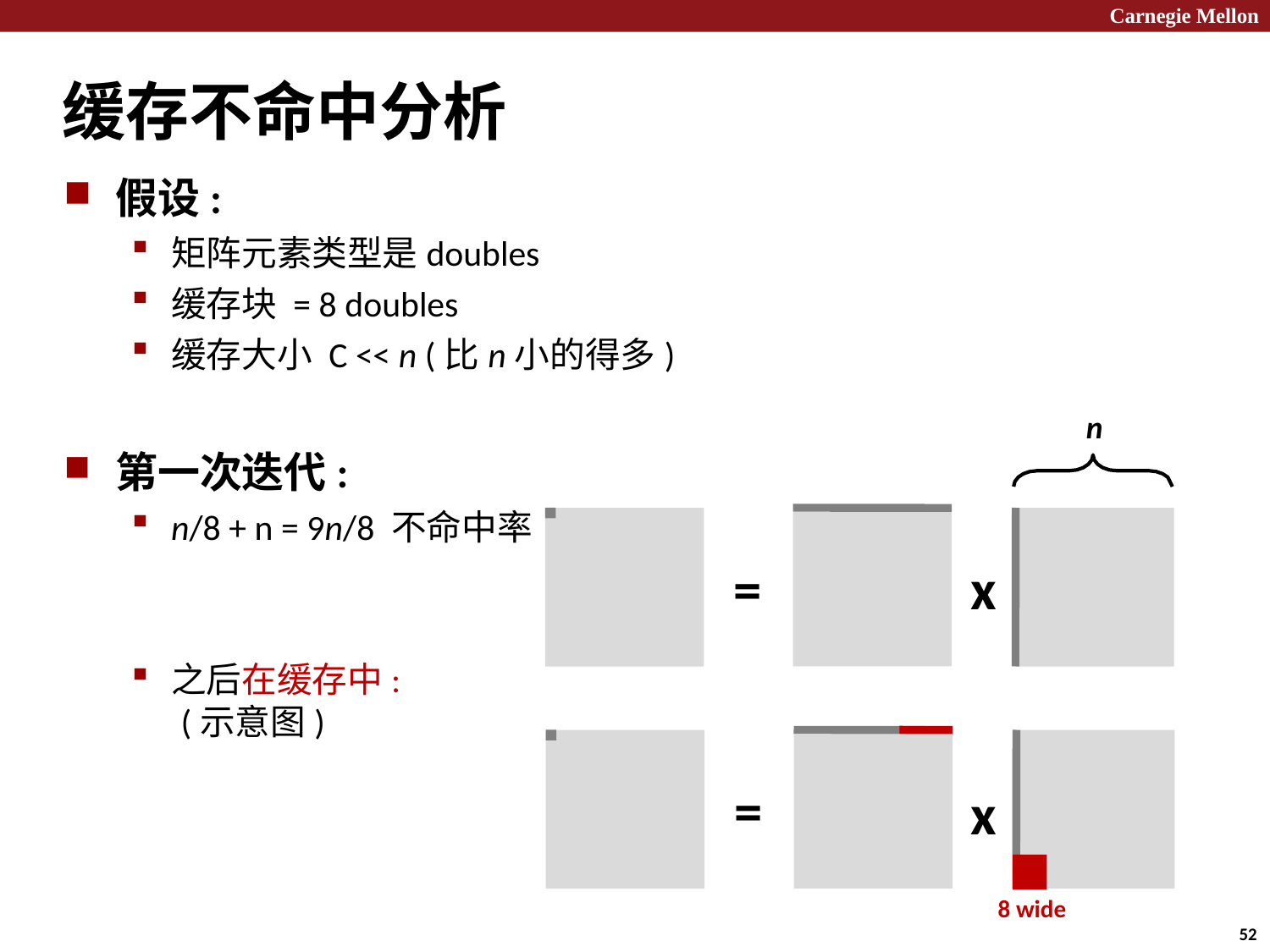

Carnegie Mellon
# 缓存不命中分析
假设:
矩阵元素类型是doubles
缓存块 = 8 doubles
缓存大小 C << n (比n小的得多)
n
第一次迭代:
n/8 + n = 9n/8 不命中率

=
x
之后在缓存中:
	 (示意图)

=
x

8 wide
52